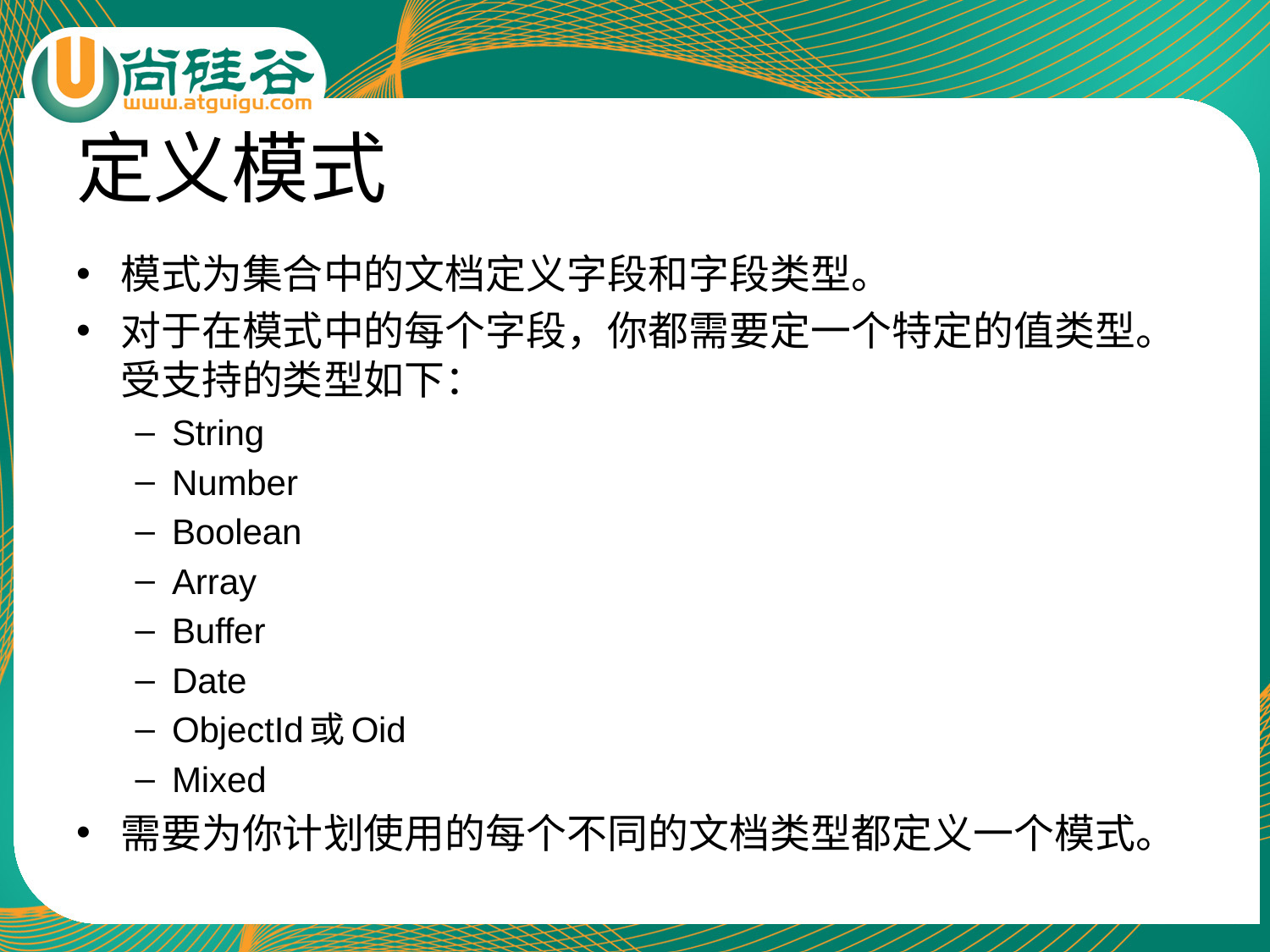

# 定义模式
模式为集合中的文档定义字段和字段类型。
对于在模式中的每个字段，你都需要定一个特定的值类型。受支持的类型如下：
String
Number
Boolean
Array
Buffer
Date
ObjectId或Oid
Mixed
需要为你计划使用的每个不同的文档类型都定义一个模式。